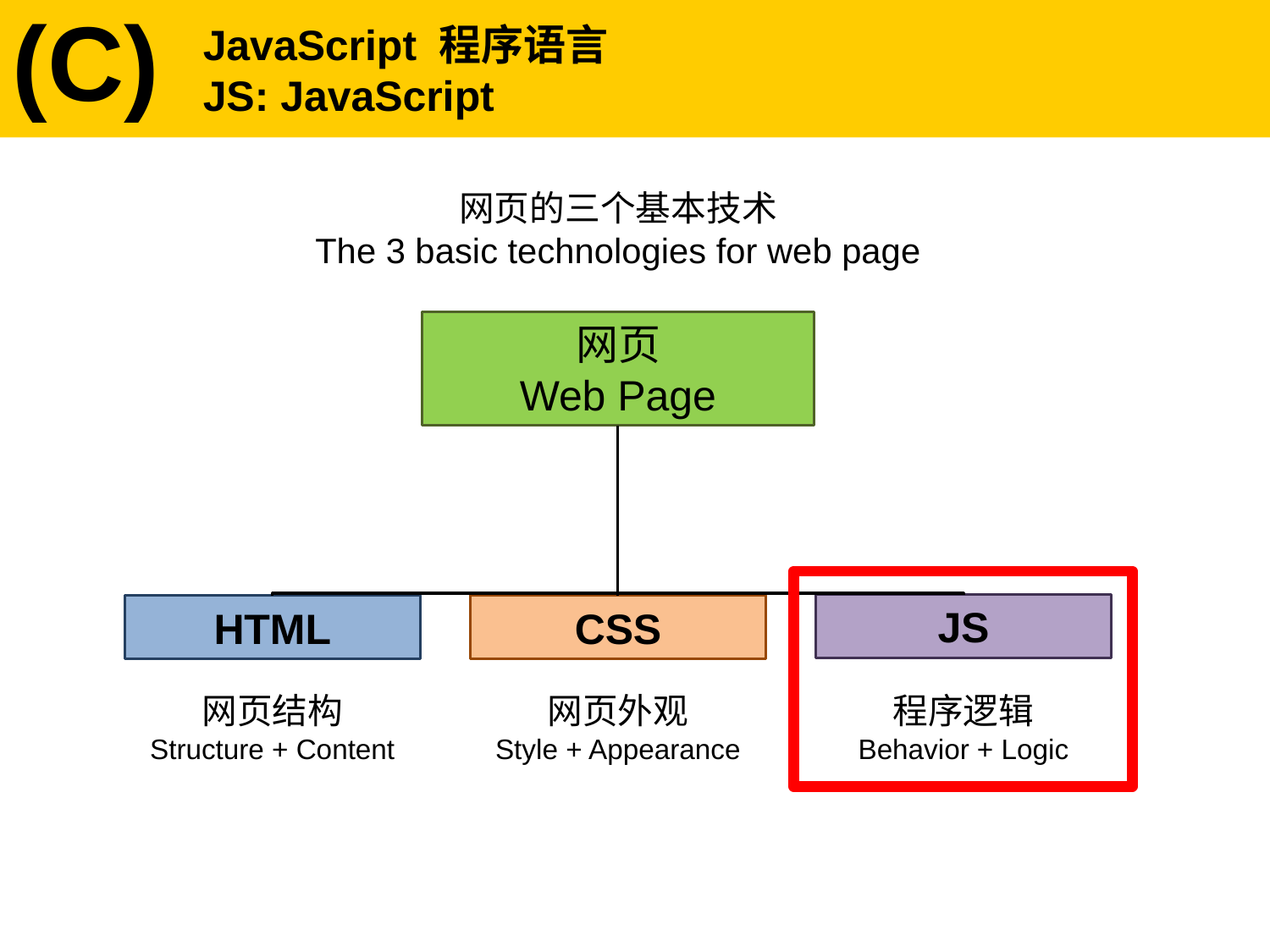

JavaScript 程序语言
JS: JavaScript
(C)
网页的三个基本技术
The 3 basic technologies for web page
网页
Web Page

JS
CSS
HTML
网页结构
Structure + Content
网页外观
Style + Appearance
程序逻辑
Behavior + Logic